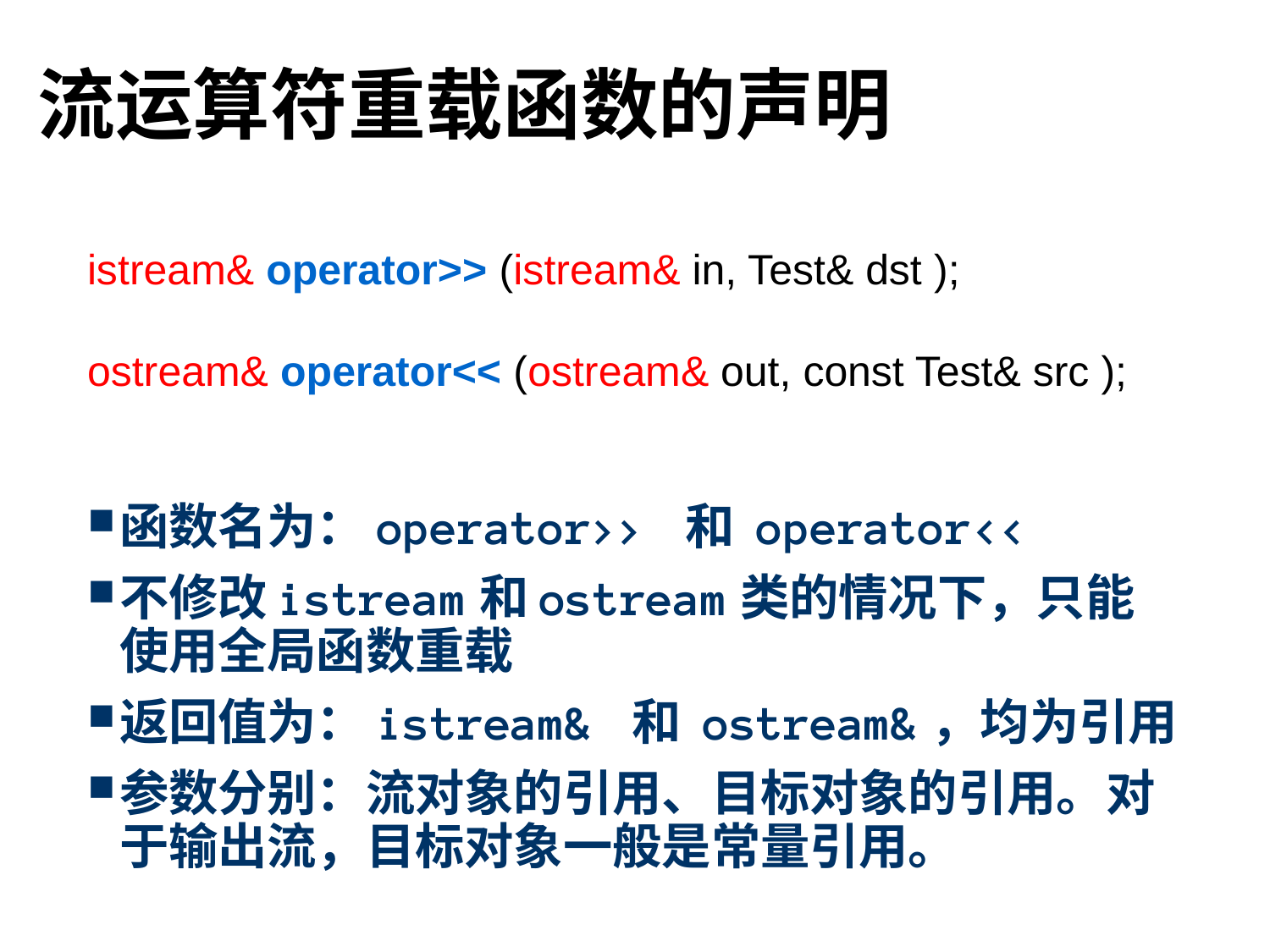

# 流运算符重载函数的声明
istream& operator>> (istream& in, Test& dst );

ostream& operator<< (ostream& out, const Test& src );
函数名为：operator>> 和 operator<<
不修改istream和ostream类的情况下，只能使用全局函数重载
返回值为：istream& 和 ostream&，均为引用
参数分别：流对象的引用、目标对象的引用。对于输出流，目标对象一般是常量引用。
65